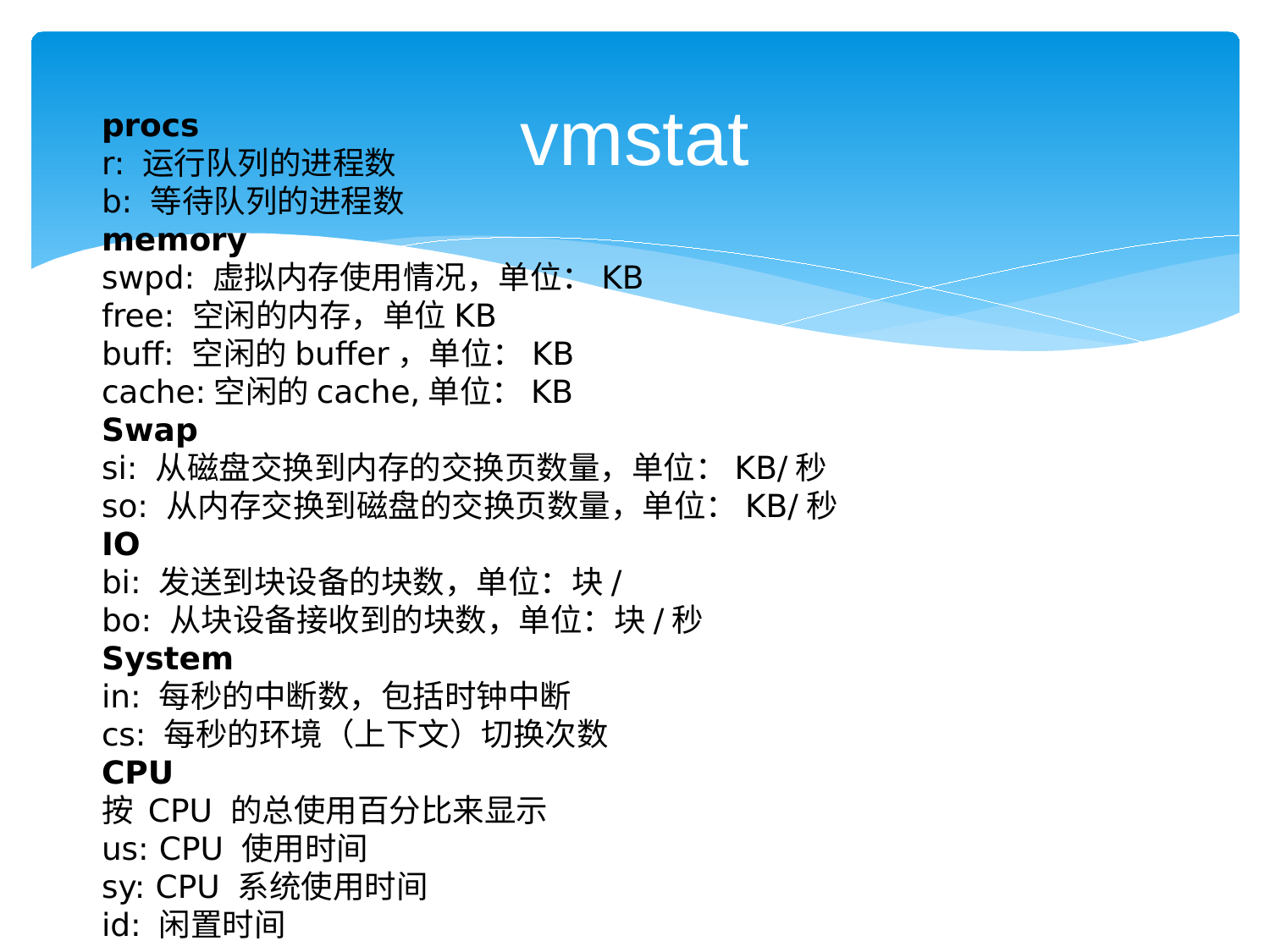

# vmstat
procs
r: 运行队列的进程数
b: 等待队列的进程数
memory
swpd: 虚拟内存使用情况，单位：KB
free: 空闲的内存，单位KB
buff: 空闲的buffer，单位：KB
cache:空闲的cache,单位：KB
Swap
si: 从磁盘交换到内存的交换页数量，单位：KB/秒
so: 从内存交换到磁盘的交换页数量，单位：KB/秒
IO
bi: 发送到块设备的块数，单位：块/
bo: 从块设备接收到的块数，单位：块/秒
System
in: 每秒的中断数，包括时钟中断
cs: 每秒的环境（上下文）切换次数
CPU
按 CPU 的总使用百分比来显示
us: CPU 使用时间
sy: CPU 系统使用时间
id: 闲置时间